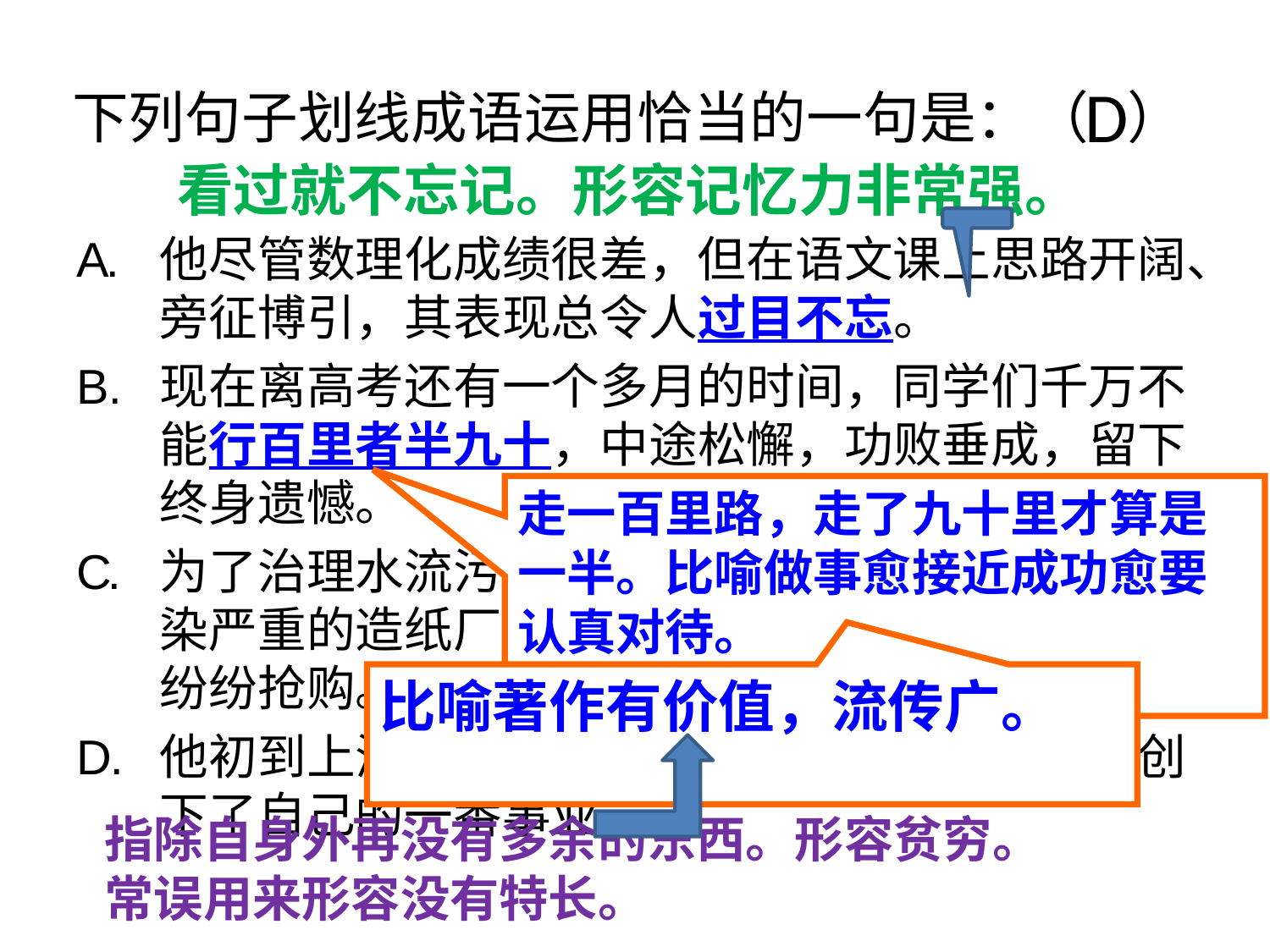

# 下列句子划线成语运用恰当的一句是：（   ）
D
看过就不忘记。形容记忆力非常强。

他尽管数理化成绩很差，但在语文课上思路开阔、旁征博引，其表现总令人过目不忘。
现在离高考还有一个多月的时间，同学们千万不能行百里者半九十，中途松懈，功败垂成，留下终身遗憾。
为了治理水流污染，该地区依法取缔了十几家污染严重的造纸厂，一时间，洛阳纸贵，用纸大户纷纷抢购。
他初到上海，身无长物，就凭着一副好手艺，创下了自己的一番事业。

走一百里路，走了九十里才算是一半。比喻做事愈接近成功愈要认真对待。
比喻著作有价值，流传广。

指除自身外再没有多余的东西。形容贫穷。
常误用来形容没有特长。